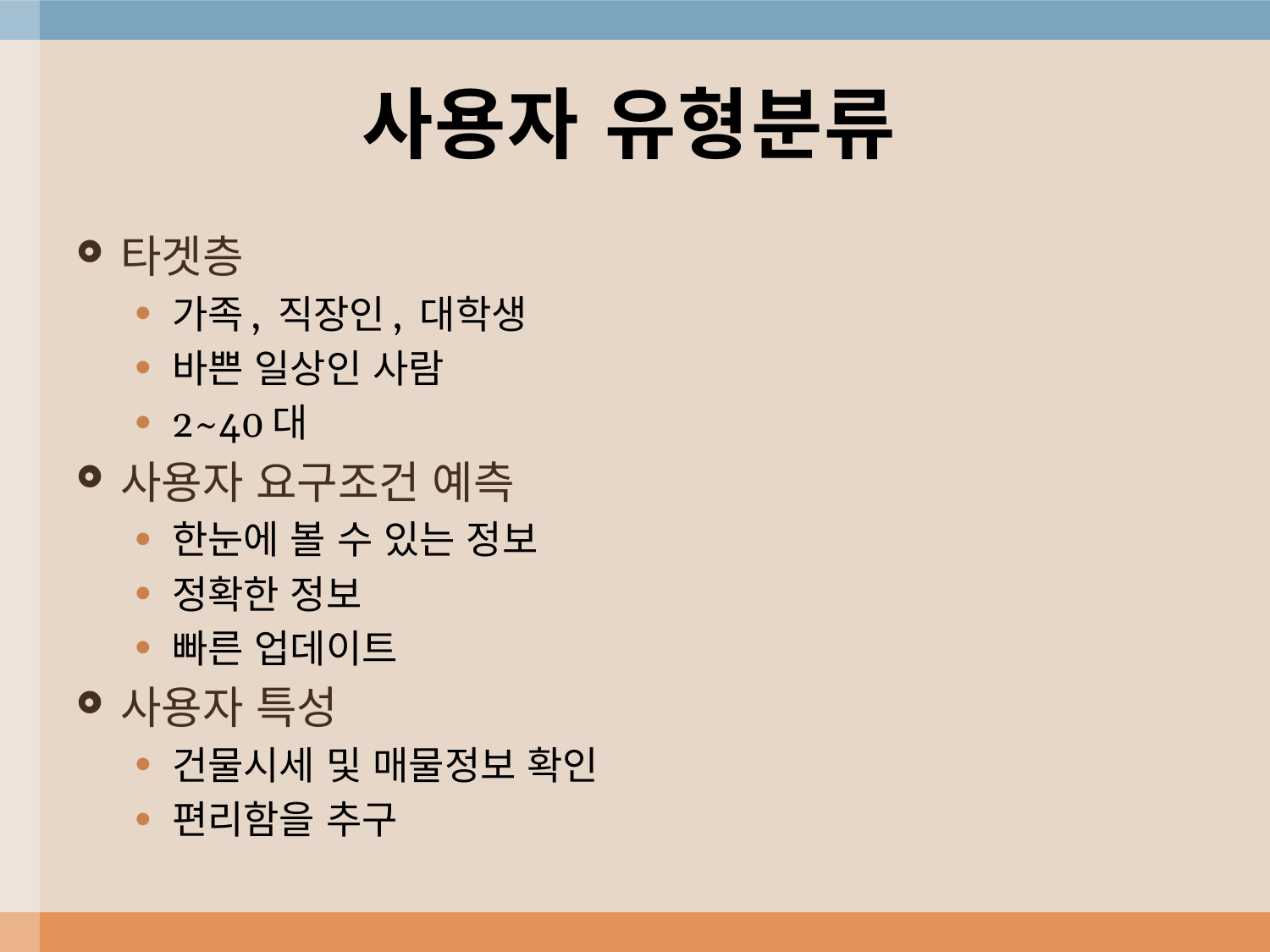

# 사용자 유형분류
타겟층
가족, 직장인, 대학생
바쁜 일상인 사람
2~40대
사용자 요구조건 예측
한눈에 볼 수 있는 정보
정확한 정보
빠른 업데이트
사용자 특성
건물시세 및 매물정보 확인
편리함을 추구